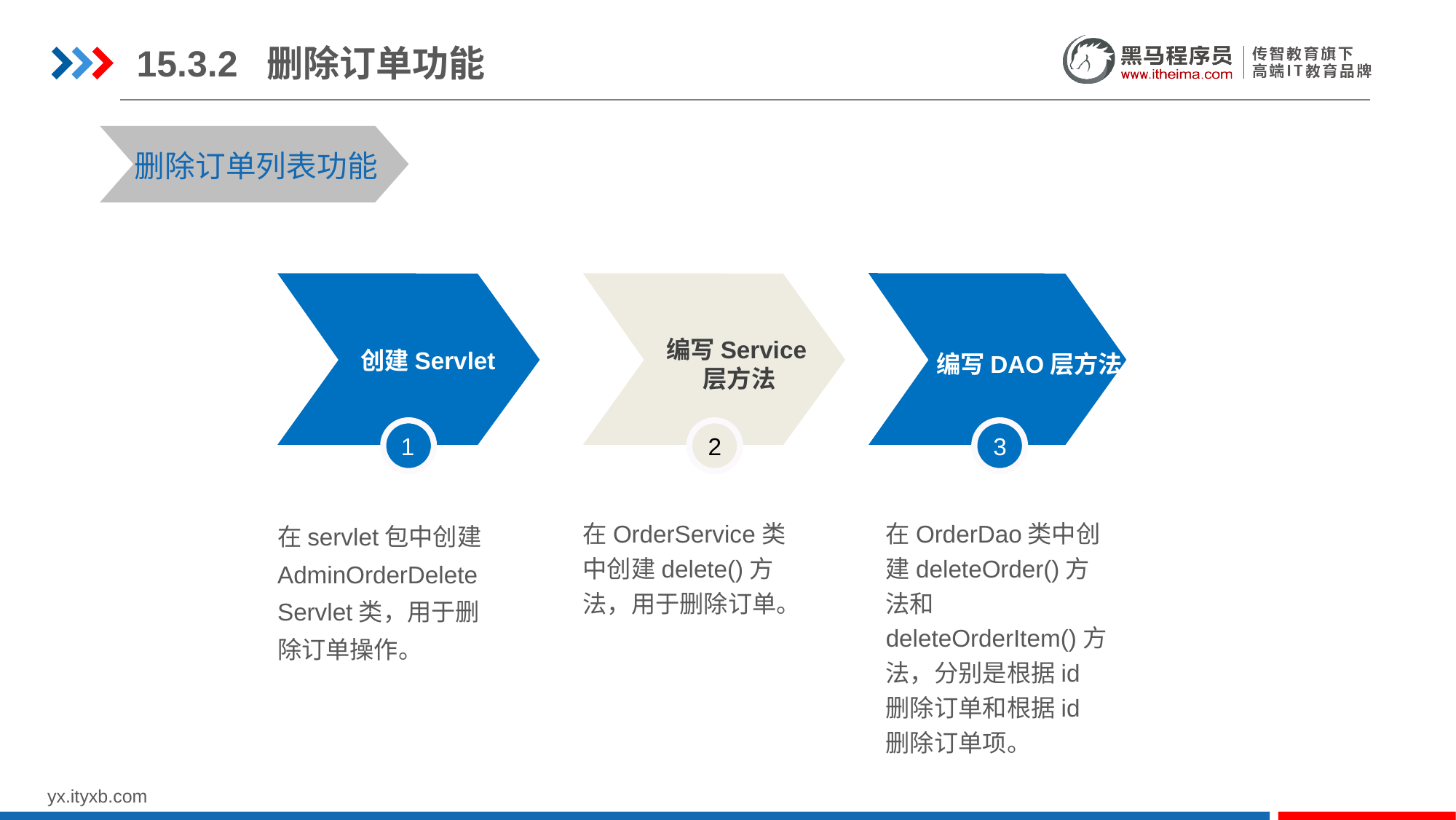

15.3.2  删除订单功能

删除订单列表功能

创建Servlet

编写Service层方法

编写DAO层方法

1

2

3
在servlet包中创建AdminOrderDeleteServlet类，用于删除订单操作。
在OrderService类中创建delete()方法，用于删除订单。
在OrderDao类中创建deleteOrder()方法和deleteOrderItem()方法，分别是根据id删除订单和根据id删除订单项。